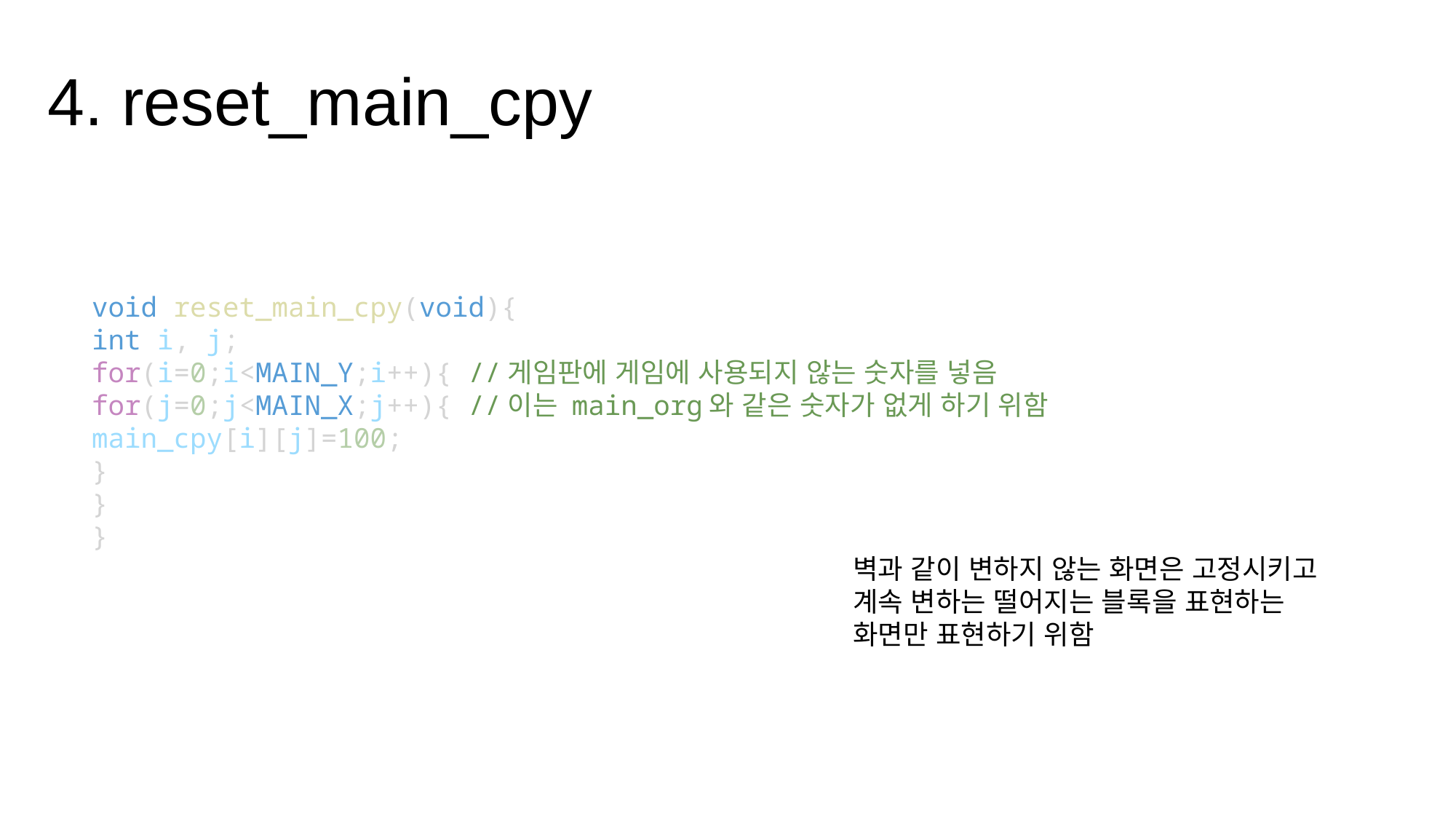

# 4. reset_main_cpy
void reset_main_cpy(void){
int i, j;
for(i=0;i<MAIN_Y;i++){ //게임판에 게임에 사용되지 않는 숫자를 넣음
for(j=0;j<MAIN_X;j++){ //이는 main_org와 같은 숫자가 없게 하기 위함
main_cpy[i][j]=100;
}
}
}
벽과 같이 변하지 않는 화면은 고정시키고 계속 변하는 떨어지는 블록을 표현하는 화면만 표현하기 위함